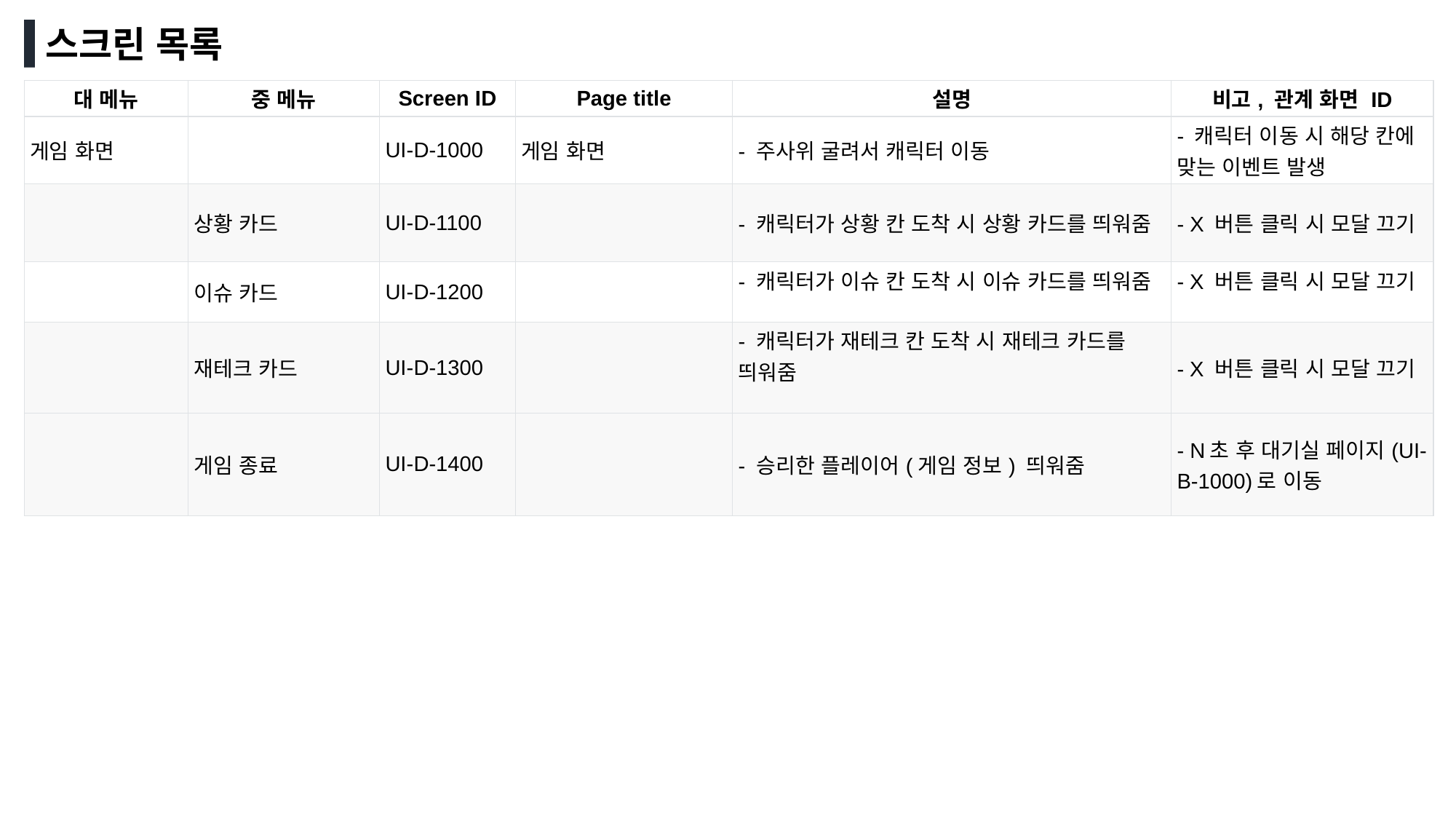

스크린 목록

| 대 메뉴 | 중 메뉴 | Screen ID | Page title | 설명 | 비고, 관계 화면 ID |
| --- | --- | --- | --- | --- | --- |
| 게임 화면 |  | UI-D-1000 | 게임 화면 | - 주사위 굴려서 캐릭터 이동 | - 캐릭터 이동 시 해당 칸에 맞는 이벤트 발생 |
|  | 상황 카드 | UI-D-1100 |  | - 캐릭터가 상황 칸 도착 시 상황 카드를 띄워줌 | - X 버튼 클릭 시 모달 끄기 |
|  | 이슈 카드 | UI-D-1200 |  | - 캐릭터가 이슈 칸 도착 시 이슈 카드를 띄워줌 | - X 버튼 클릭 시 모달 끄기 |
|  | 재테크 카드 | UI-D-1300 |  | - 캐릭터가 재테크 칸 도착 시 재테크 카드를 띄워줌 | - X 버튼 클릭 시 모달 끄기 |
|  | 게임 종료 | UI-D-1400 |  | - 승리한 플레이어(게임 정보) 띄워줌 | - N초 후 대기실 페이지(UI-B-1000)로 이동 |